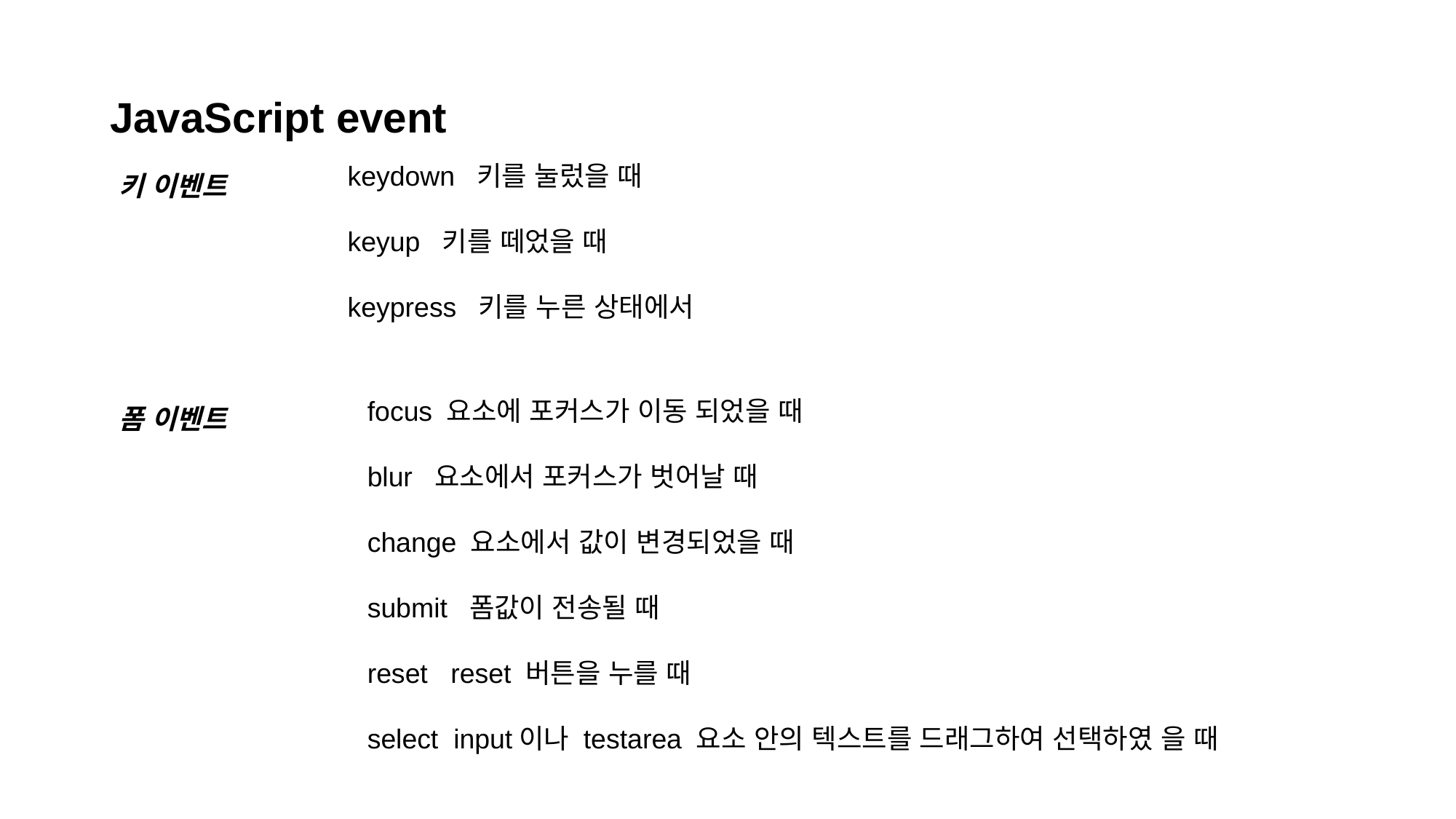

JavaScript event
keydown  키를 눌렀을 때

keyup  키를 떼었을 때

keypress  키를 누른 상태에서
키 이벤트
focus 요소에 포커스가 이동 되었을 때

blur  요소에서 포커스가 벗어날 때

change 요소에서 값이 변경되었을 때

submit  폼값이 전송될 때

reset   reset 버튼을 누를 때

select  input이나 testarea 요소 안의 텍스트를 드래그하여 선택하였 을 때
폼 이벤트